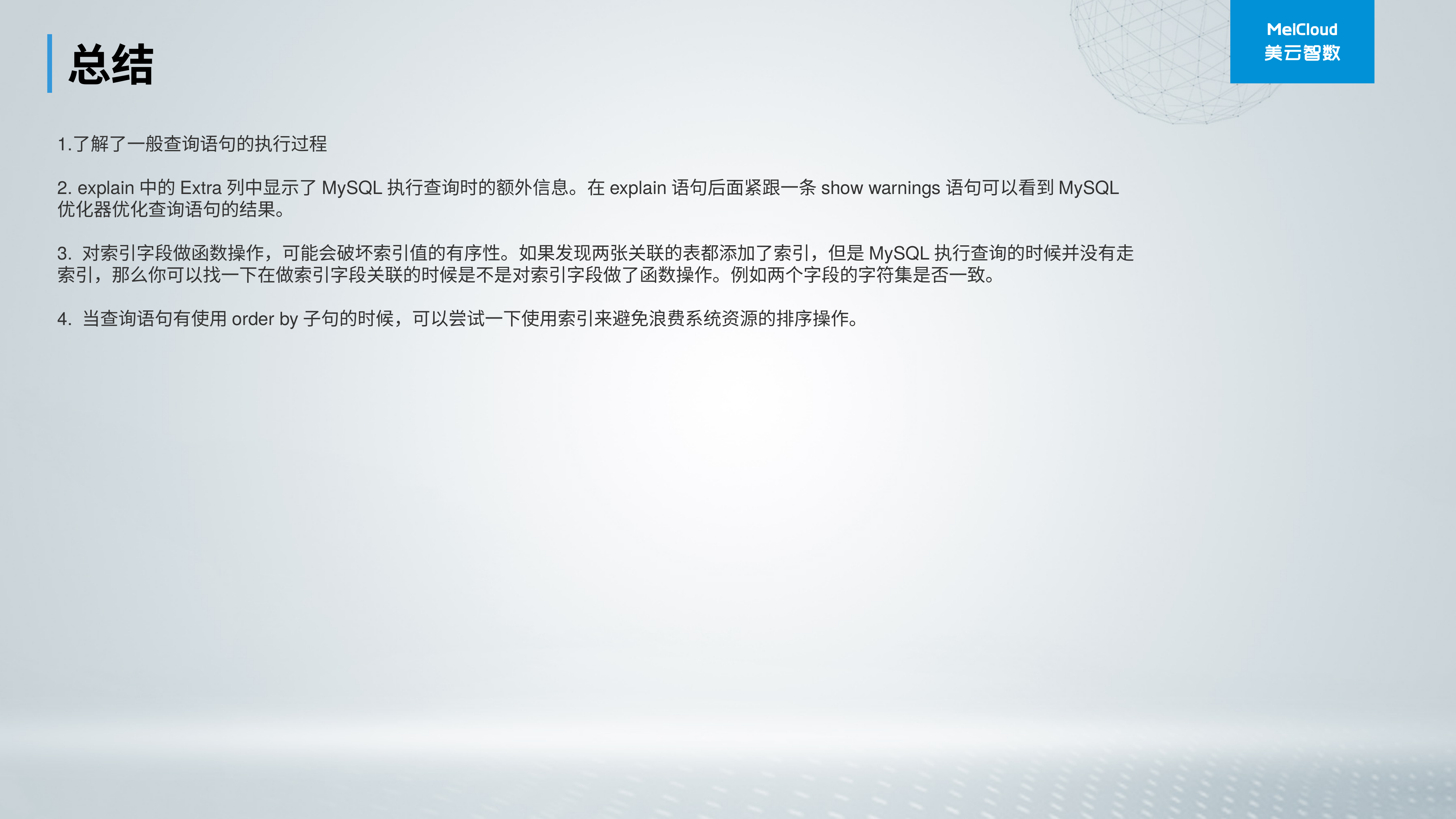

总结

了解了一般查询语句的执行过程

 explain中的Extra列中显示了MySQL执行查询时的额外信息。在explain语句后面紧跟一条show warnings语句可以看到MySQL优化器优化查询语句的结果。

 对索引字段做函数操作，可能会破坏索引值的有序性。如果发现两张关联的表都添加了索引，但是MySQL执行查询的时候并没有走索引，那么你可以找一下在做索引字段关联的时候是不是对索引字段做了函数操作。例如两个字段的字符集是否一致。

 当查询语句有使用order by子句的时候，可以尝试一下使用索引来避免浪费系统资源的排序操作。